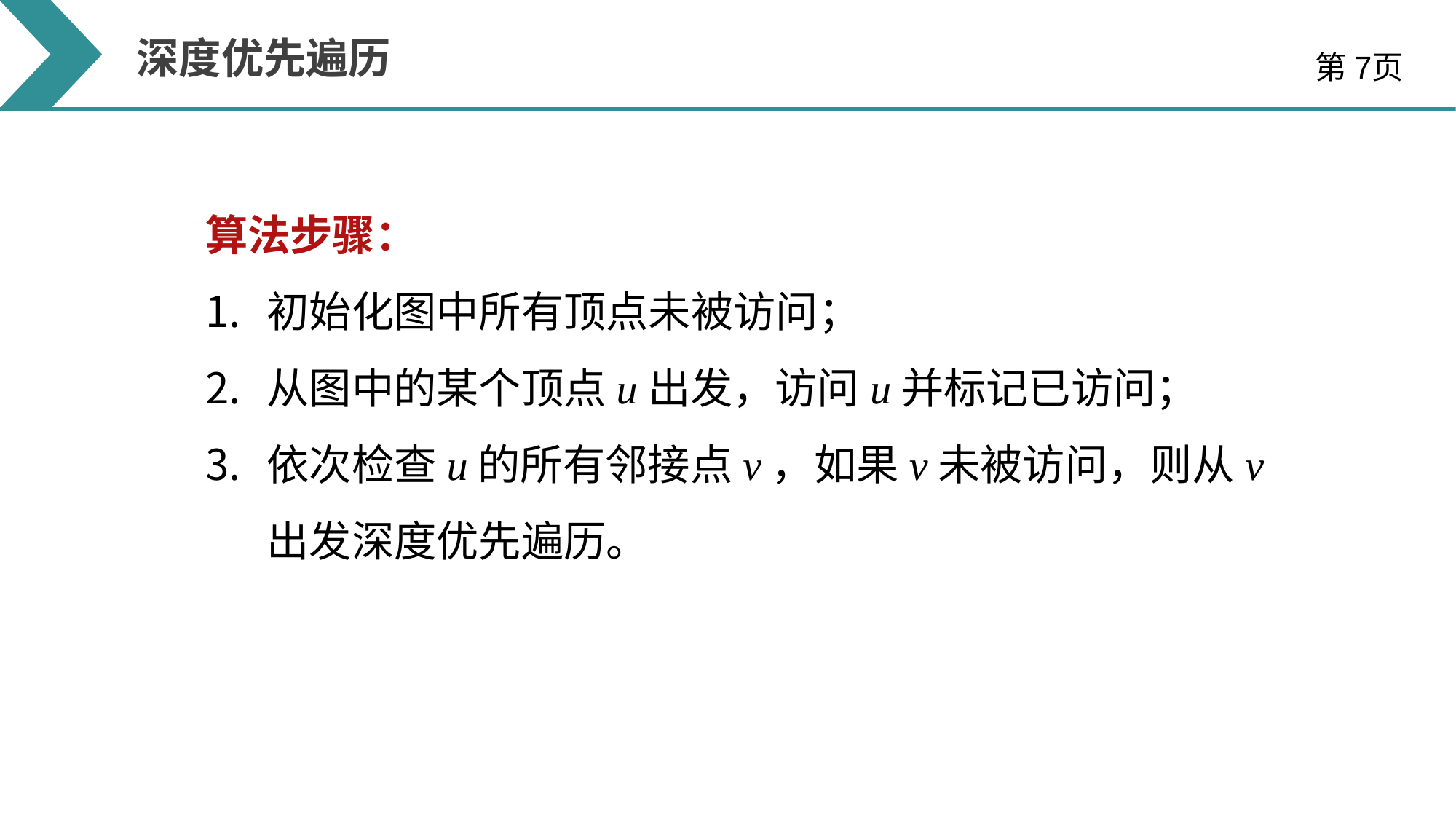

深度优先遍历
第7页
算法步骤：
初始化图中所有顶点未被访问；
从图中的某个顶点u出发，访问u并标记已访问；
依次检查u的所有邻接点v，如果v未被访问，则从v出发深度优先遍历。